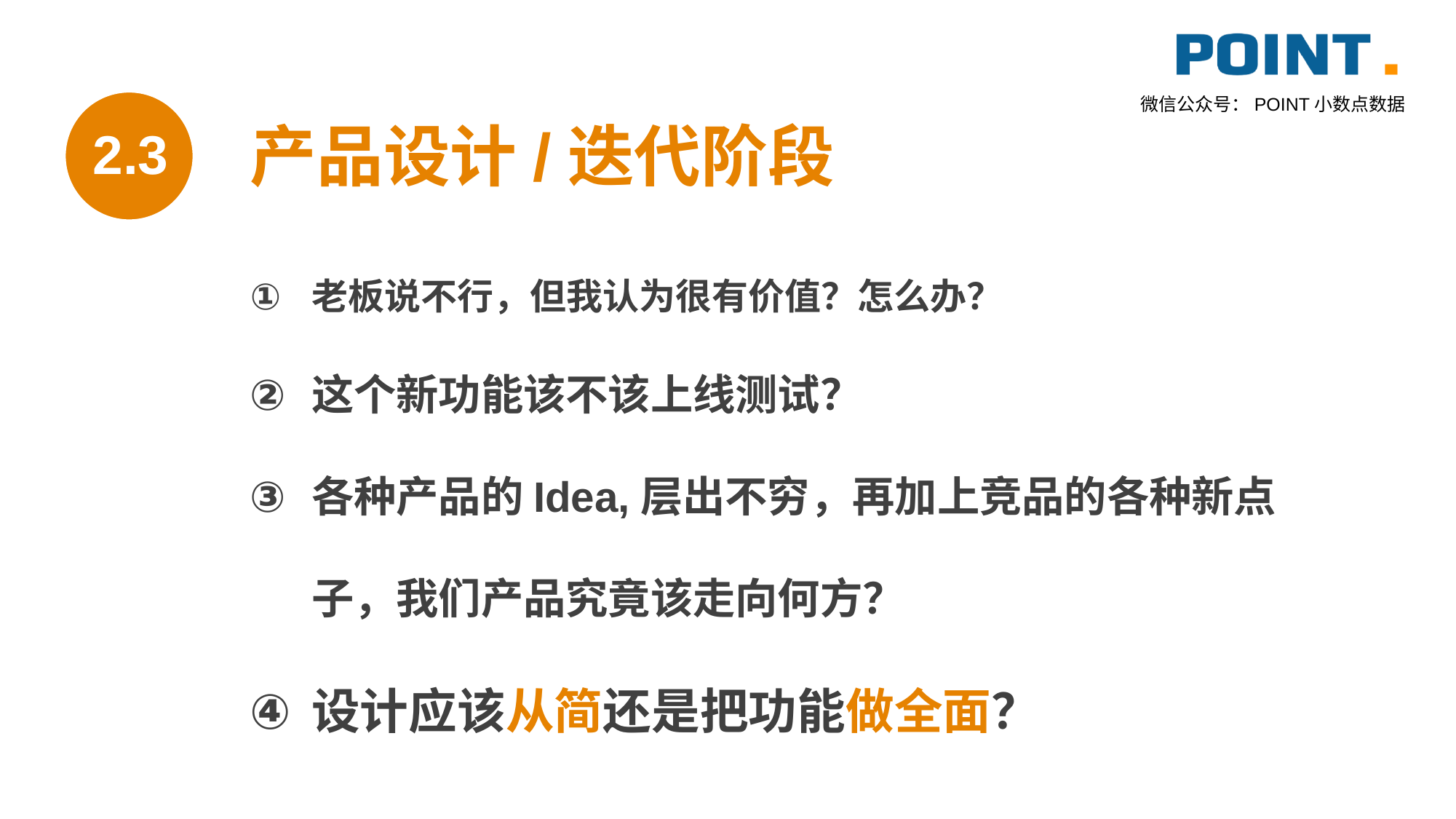

2.3
产品设计/迭代阶段
老板说不行，但我认为很有价值？怎么办？
这个新功能该不该上线测试？
各种产品的Idea,层出不穷，再加上竞品的各种新点子，我们产品究竟该走向何方？
设计应该从简还是把功能做全面？